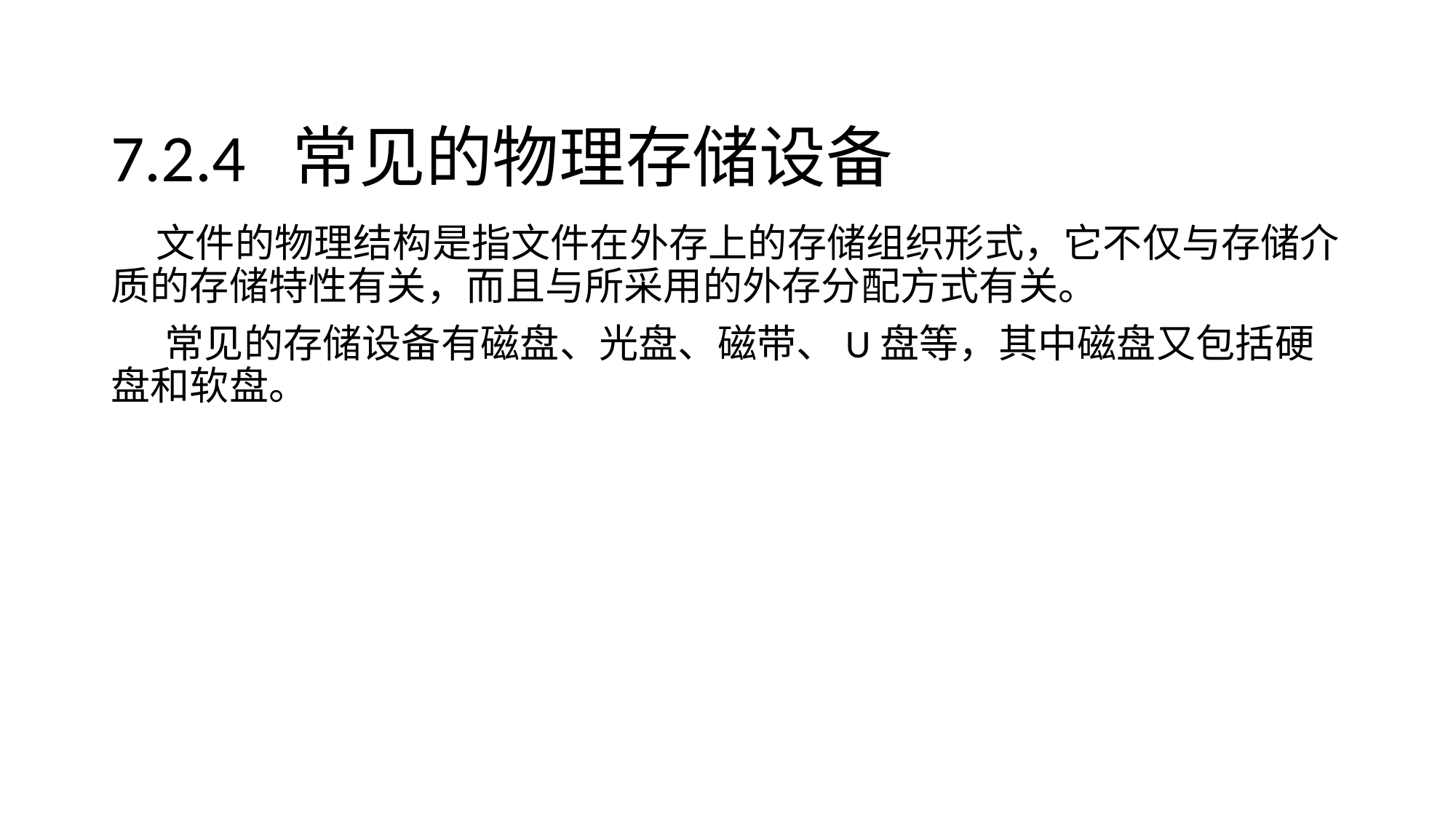

7.2.4  常见的物理存储设备
    文件的物理结构是指文件在外存上的存储组织形式，它不仅与存储介质的存储特性有关，而且与所采用的外存分配方式有关。
     常见的存储设备有磁盘、光盘、磁带、U盘等，其中磁盘又包括硬盘和软盘。

9